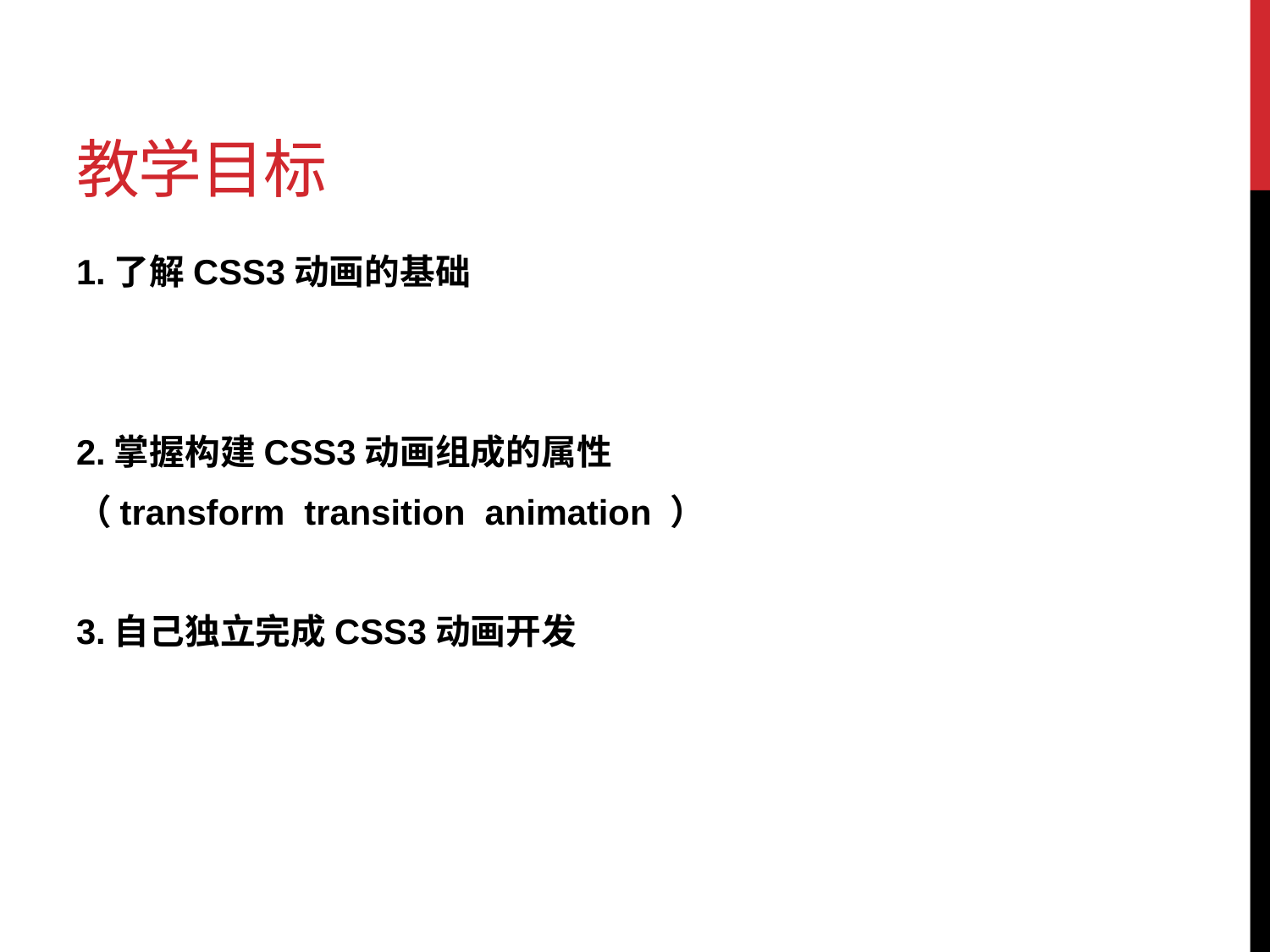

# 教学目标
1.了解CSS3动画的基础

2.掌握构建CSS3动画组成的属性
（transform  transition  animation ）

3.自己独立完成CSS3动画开发